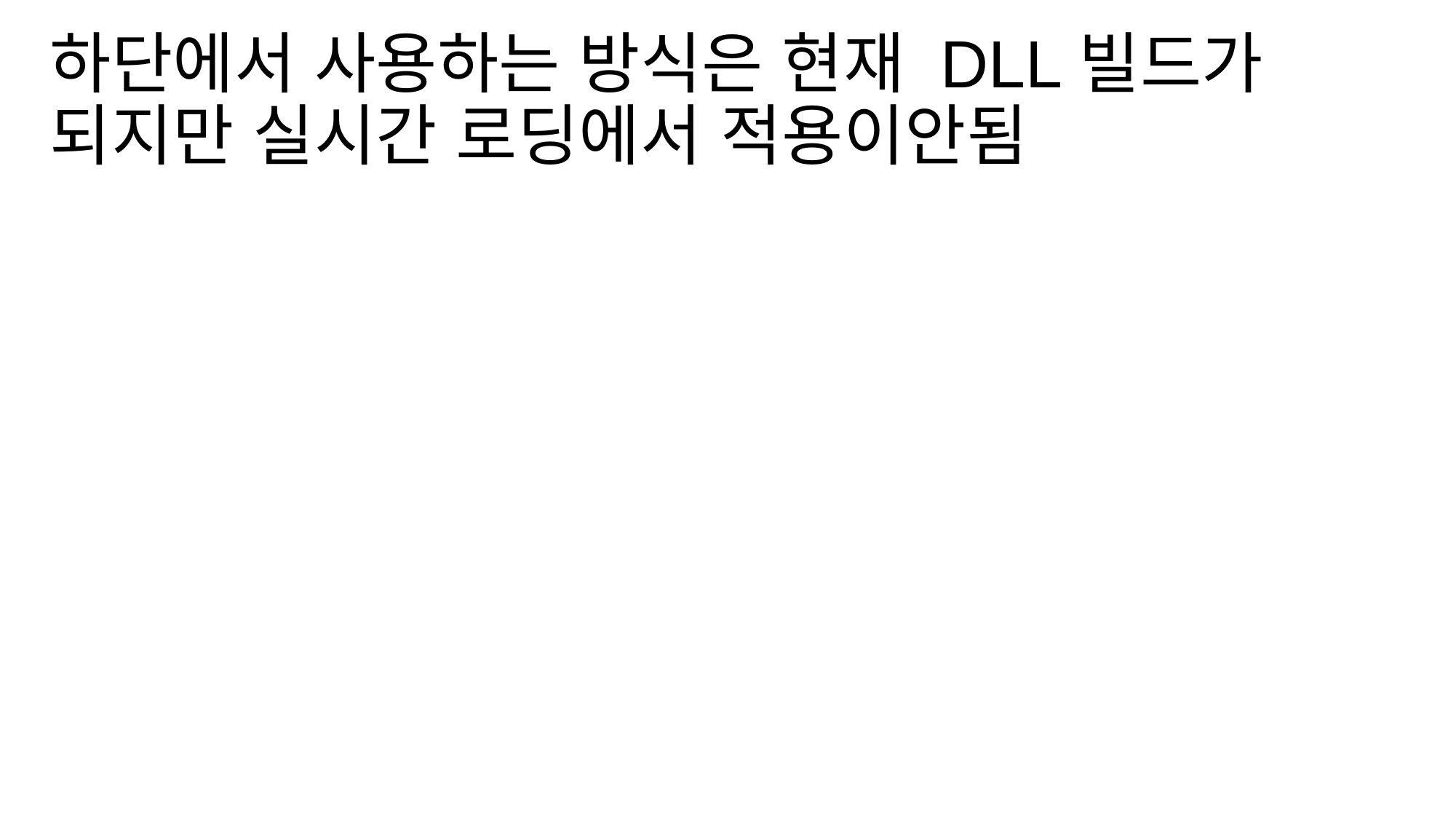

# 하단에서 사용하는 방식은 현재 DLL빌드가 되지만 실시간 로딩에서 적용이안됨